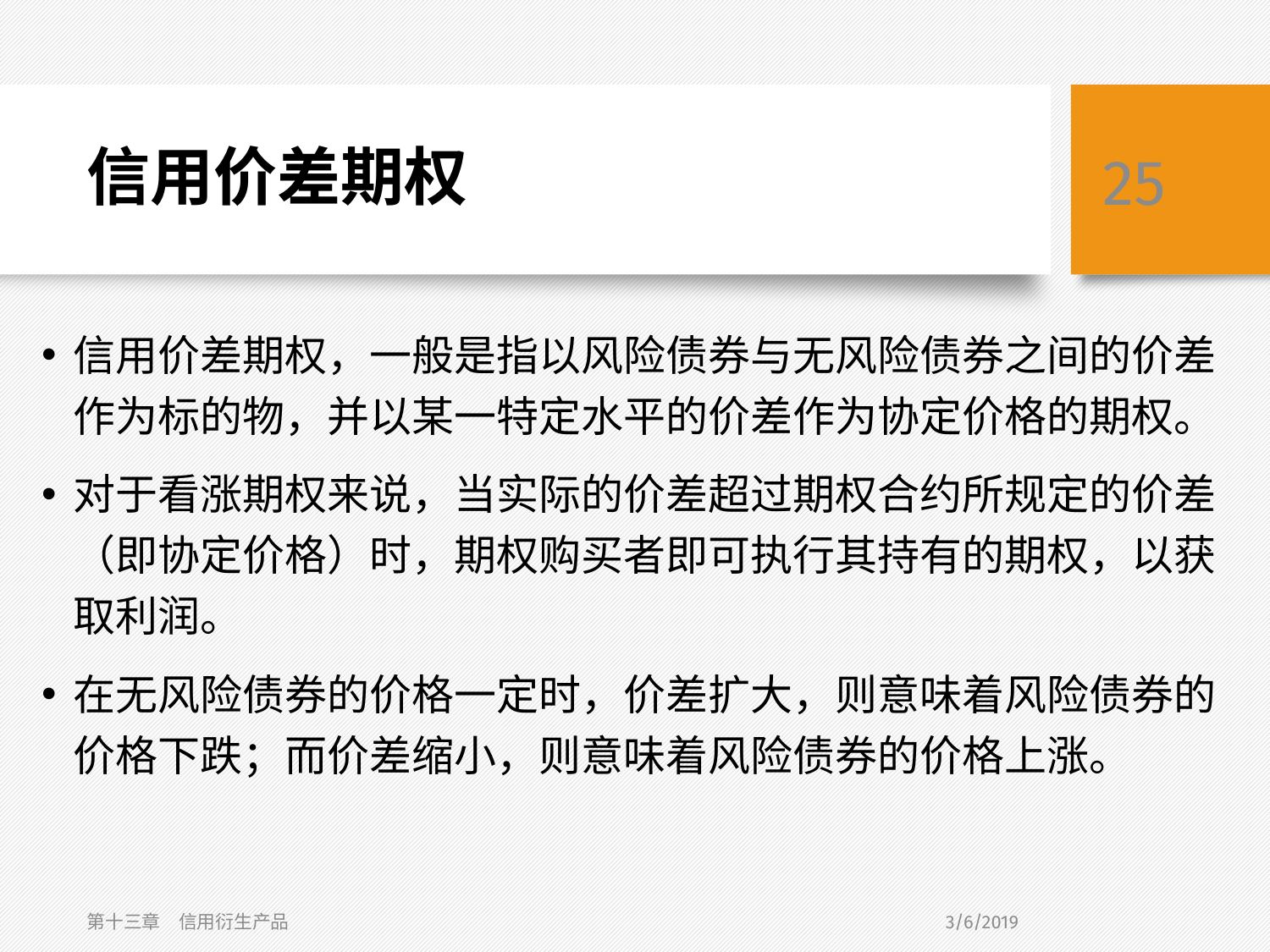

# 信用价差期权
25
信用价差期权，一般是指以风险债券与无风险债券之间的价差作为标的物，并以某一特定水平的价差作为协定价格的期权。
对于看涨期权来说，当实际的价差超过期权合约所规定的价差（即协定价格）时，期权购买者即可执行其持有的期权，以获取利润。
在无风险债券的价格一定时，价差扩大，则意味着风险债券的价格下跌；而价差缩小，则意味着风险债券的价格上涨。
3/6/2019
第十三章　信用衍生产品